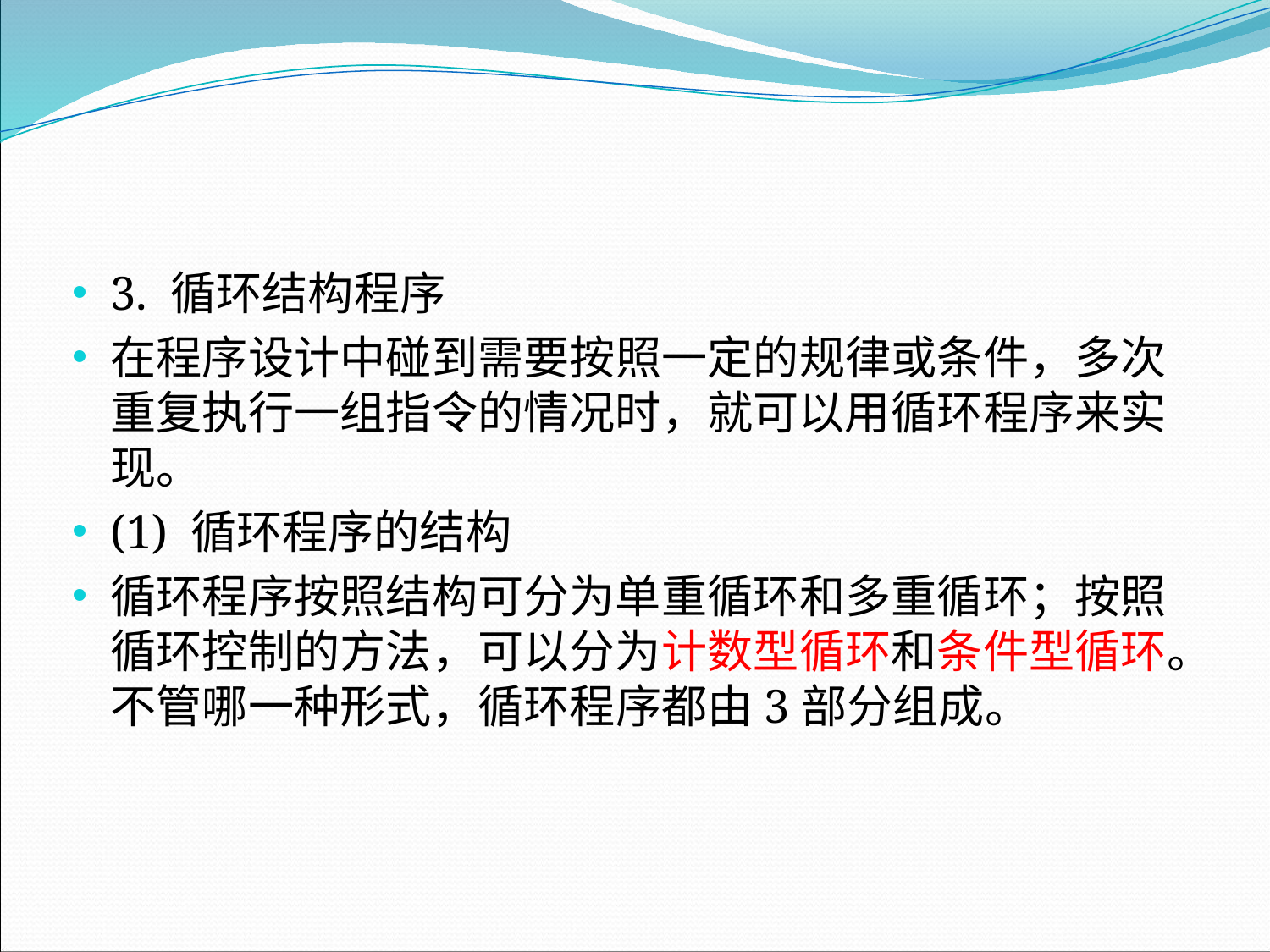

3. 循环结构程序
在程序设计中碰到需要按照一定的规律或条件，多次重复执行一组指令的情况时，就可以用循环程序来实现。
(1) 循环程序的结构
循环程序按照结构可分为单重循环和多重循环；按照循环控制的方法，可以分为计数型循环和条件型循环。不管哪一种形式，循环程序都由3部分组成。